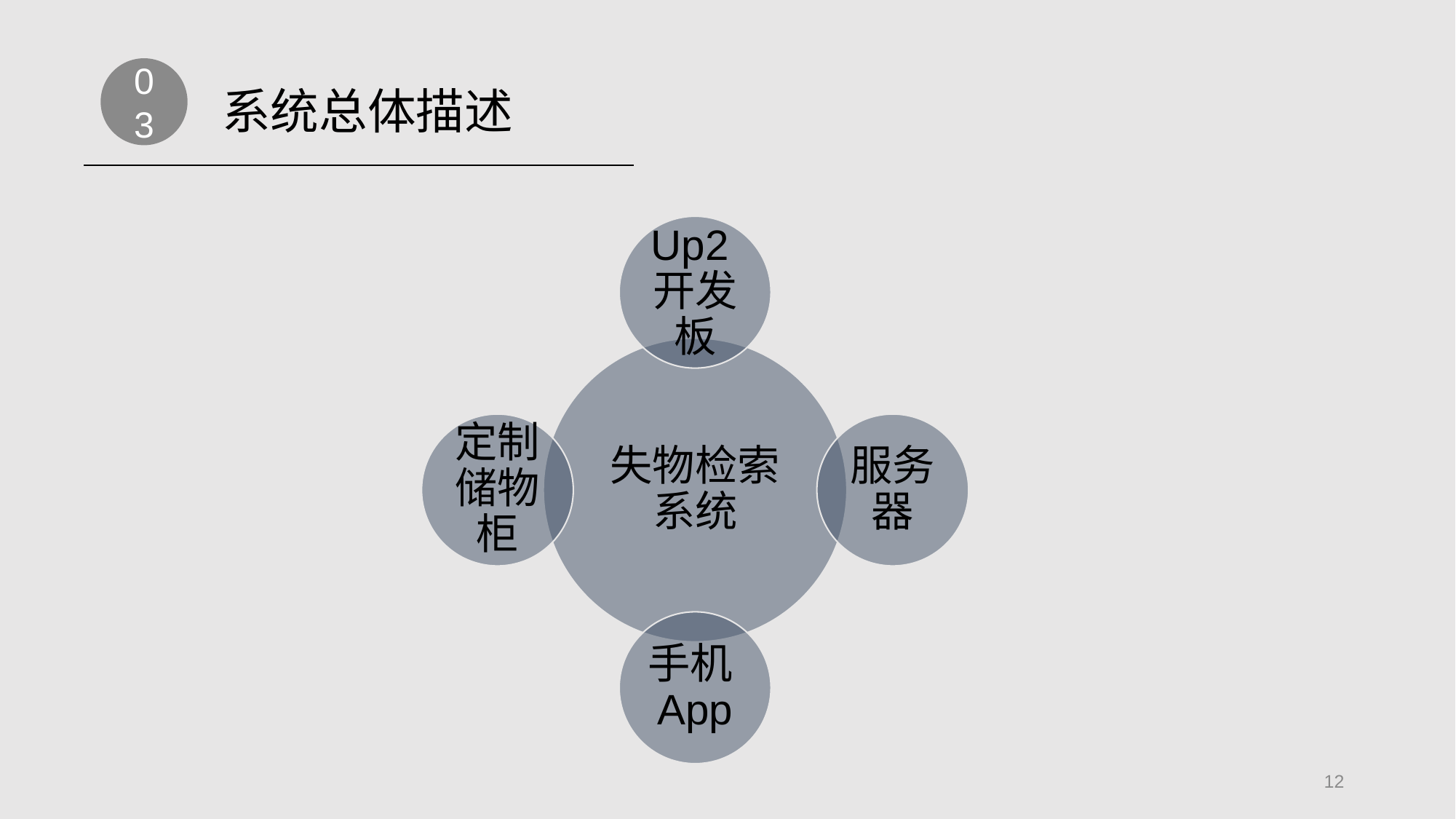

03
系统总体描述
失物检索系统
Up2开发板
服务器
手机App
定制储物柜
12